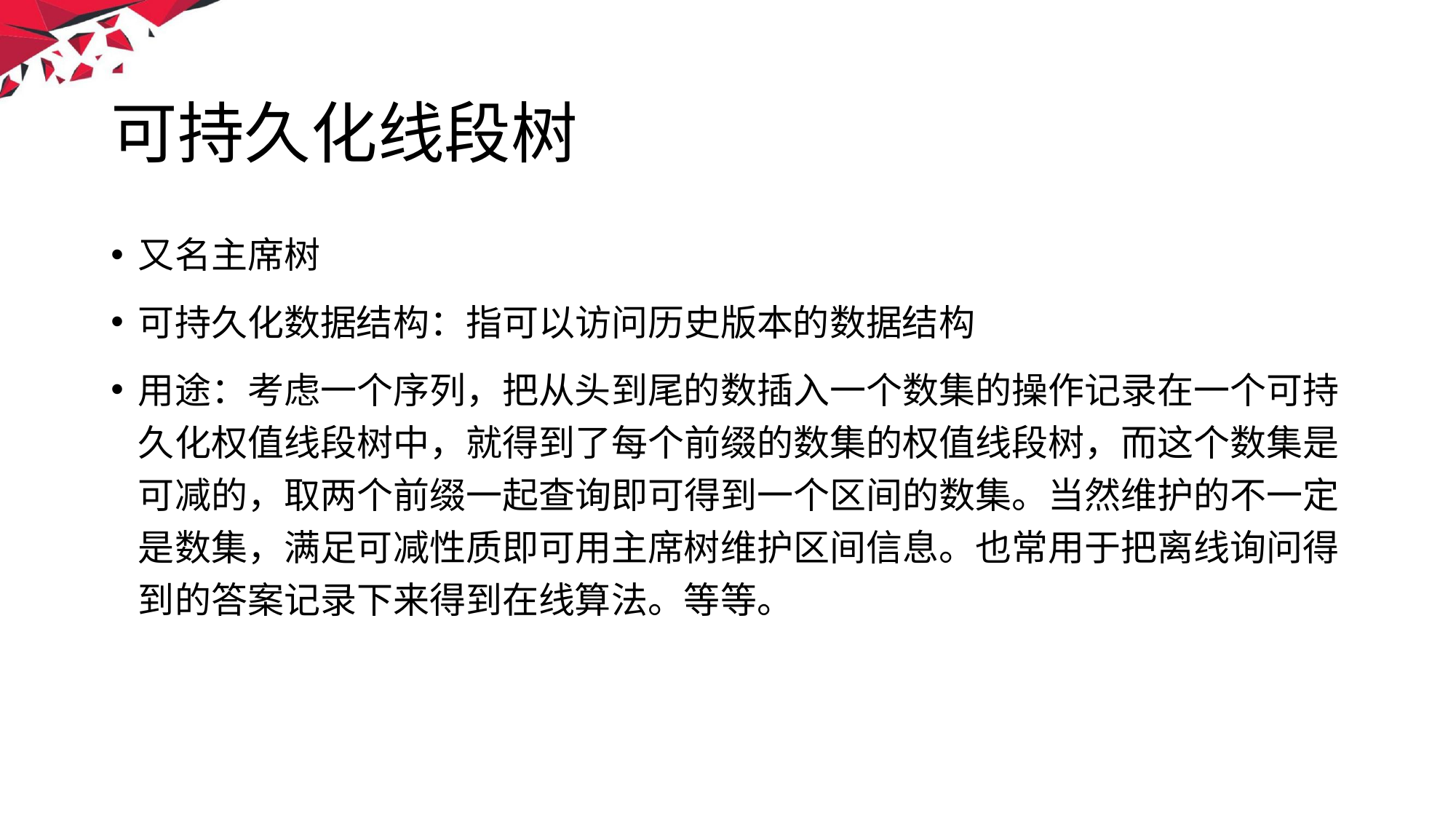

# 可持久化线段树
又名主席树
可持久化数据结构：指可以访问历史版本的数据结构
用途：考虑一个序列，把从头到尾的数插入一个数集的操作记录在一个可持久化权值线段树中，就得到了每个前缀的数集的权值线段树，而这个数集是可减的，取两个前缀一起查询即可得到一个区间的数集。当然维护的不一定是数集，满足可减性质即可用主席树维护区间信息。也常用于把离线询问得到的答案记录下来得到在线算法。等等。